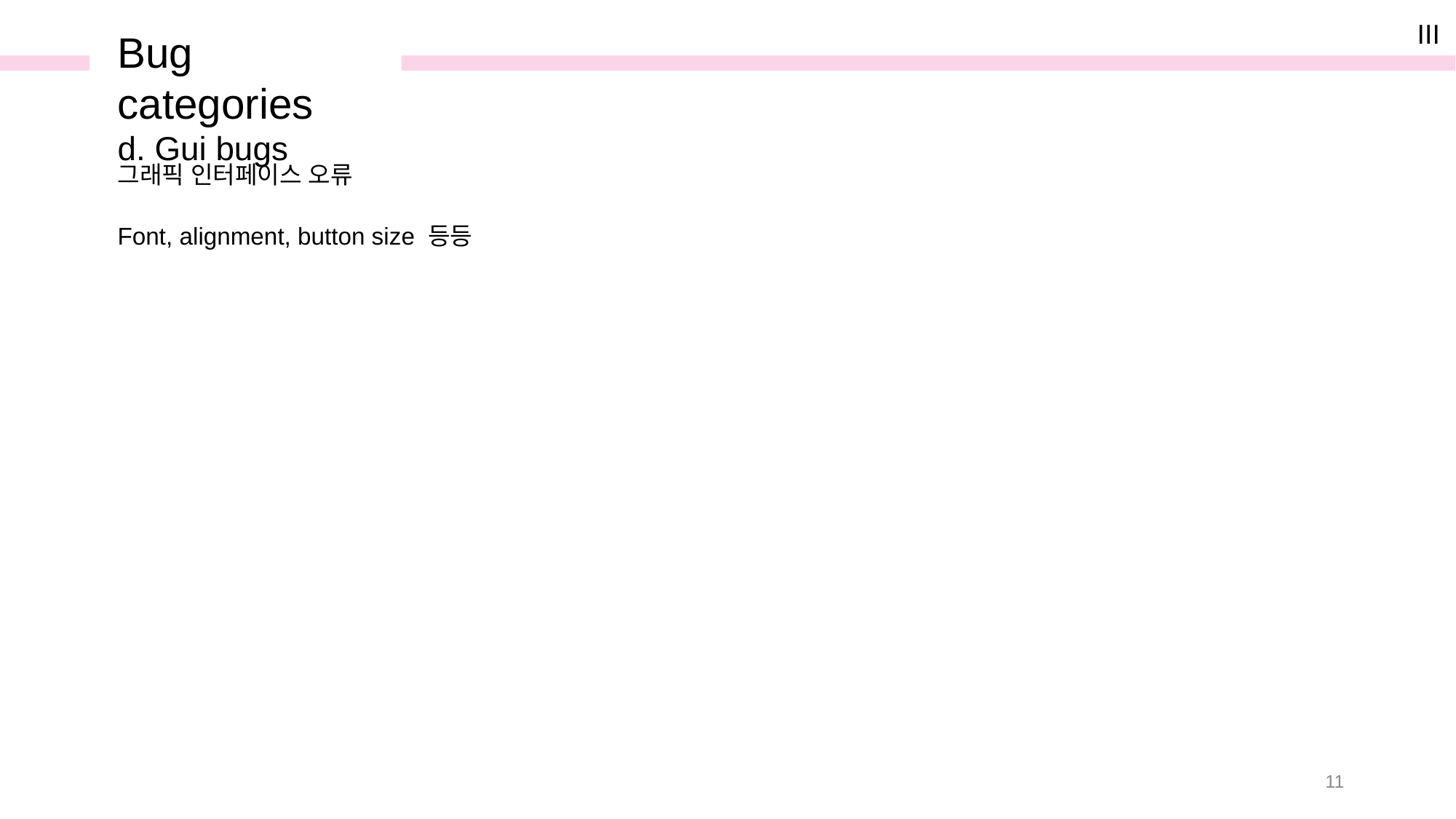

III
Bug categories
d. Gui bugs

그래픽 인터페이스 오류
Font, alignment, button size 등등
11